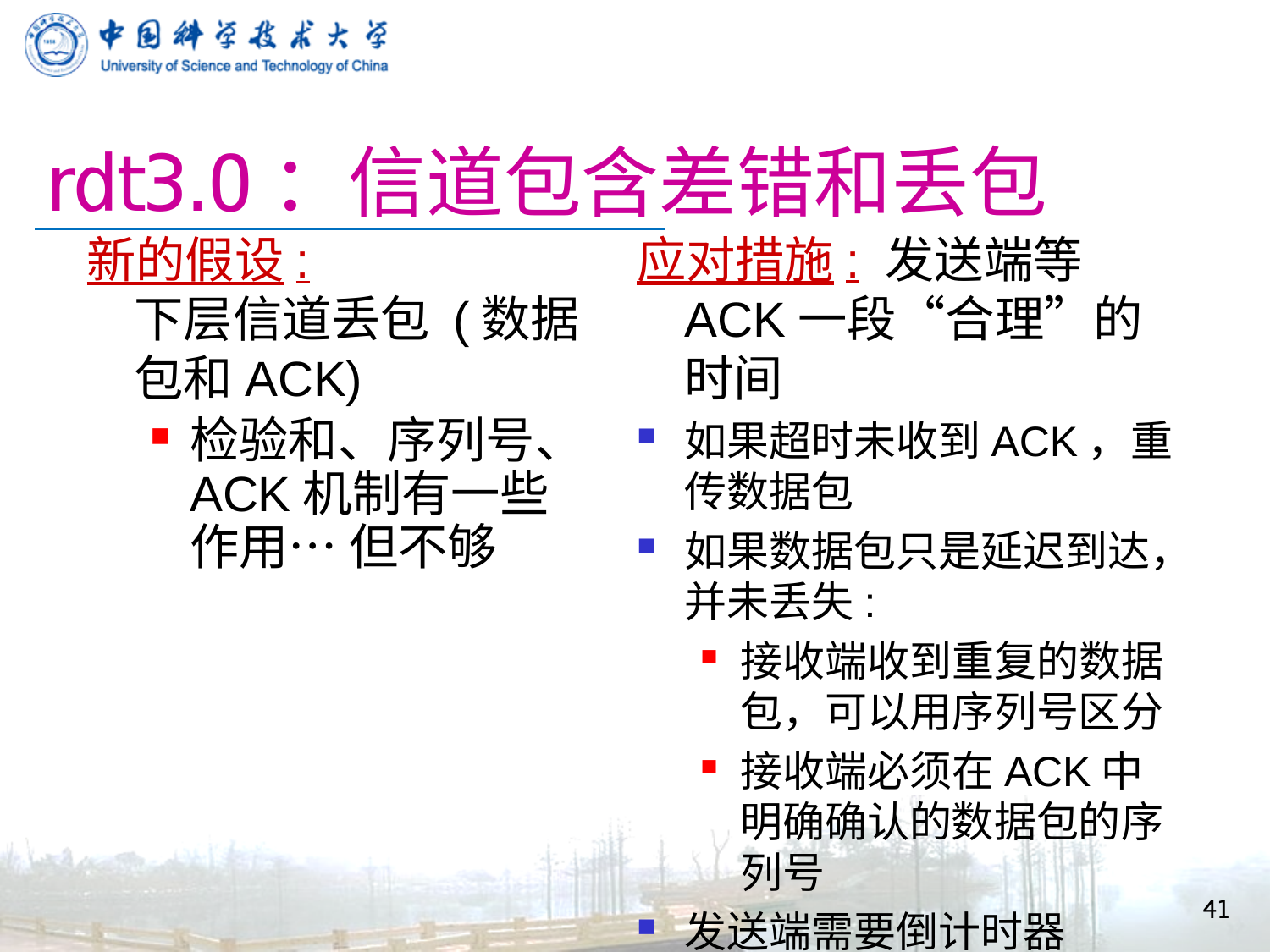

# rdt3.0：信道包含差错和丢包
新的假设:
下层信道丢包 (数据包和ACK)
检验和、序列号、ACK机制有一些作用… 但不够
应对措施: 发送端等ACK一段“合理”的时间
如果超时未收到ACK，重传数据包
如果数据包只是延迟到达，并未丢失:
接收端收到重复的数据包，可以用序列号区分
接收端必须在ACK中明确确认的数据包的序列号
发送端需要倒计时器
41